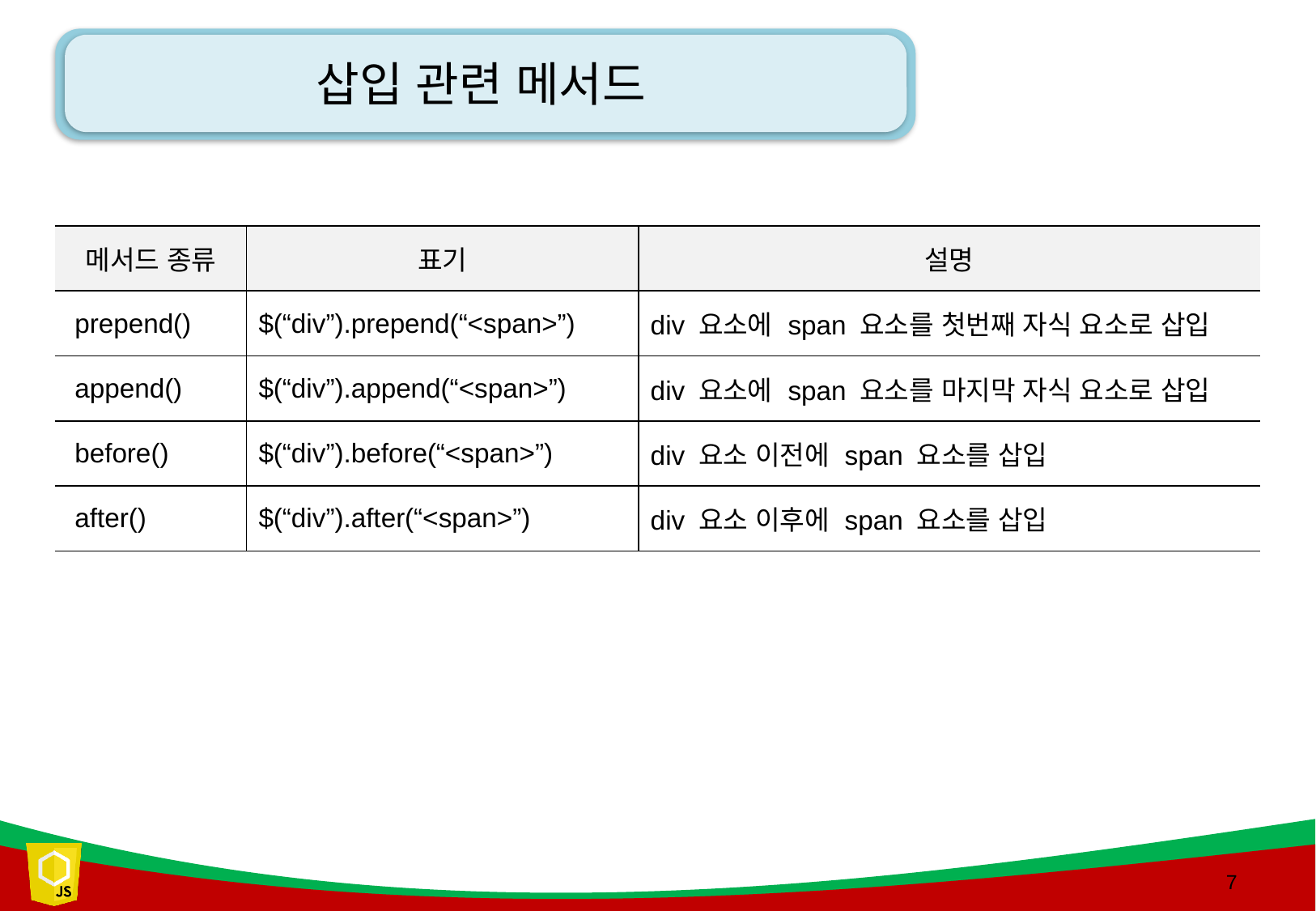

# 삽입 관련 메서드
| 메서드 종류 | 표기 | 설명 |
| --- | --- | --- |
| prepend() | $(“div”).prepend(“<span>”) | div 요소에 span 요소를 첫번째 자식 요소로 삽입 |
| append() | $(“div”).append(“<span>”) | div 요소에 span 요소를 마지막 자식 요소로 삽입 |
| before() | $(“div”).before(“<span>”) | div 요소 이전에 span 요소를 삽입 |
| after() | $(“div”).after(“<span>”) | div 요소 이후에 span 요소를 삽입 |
7